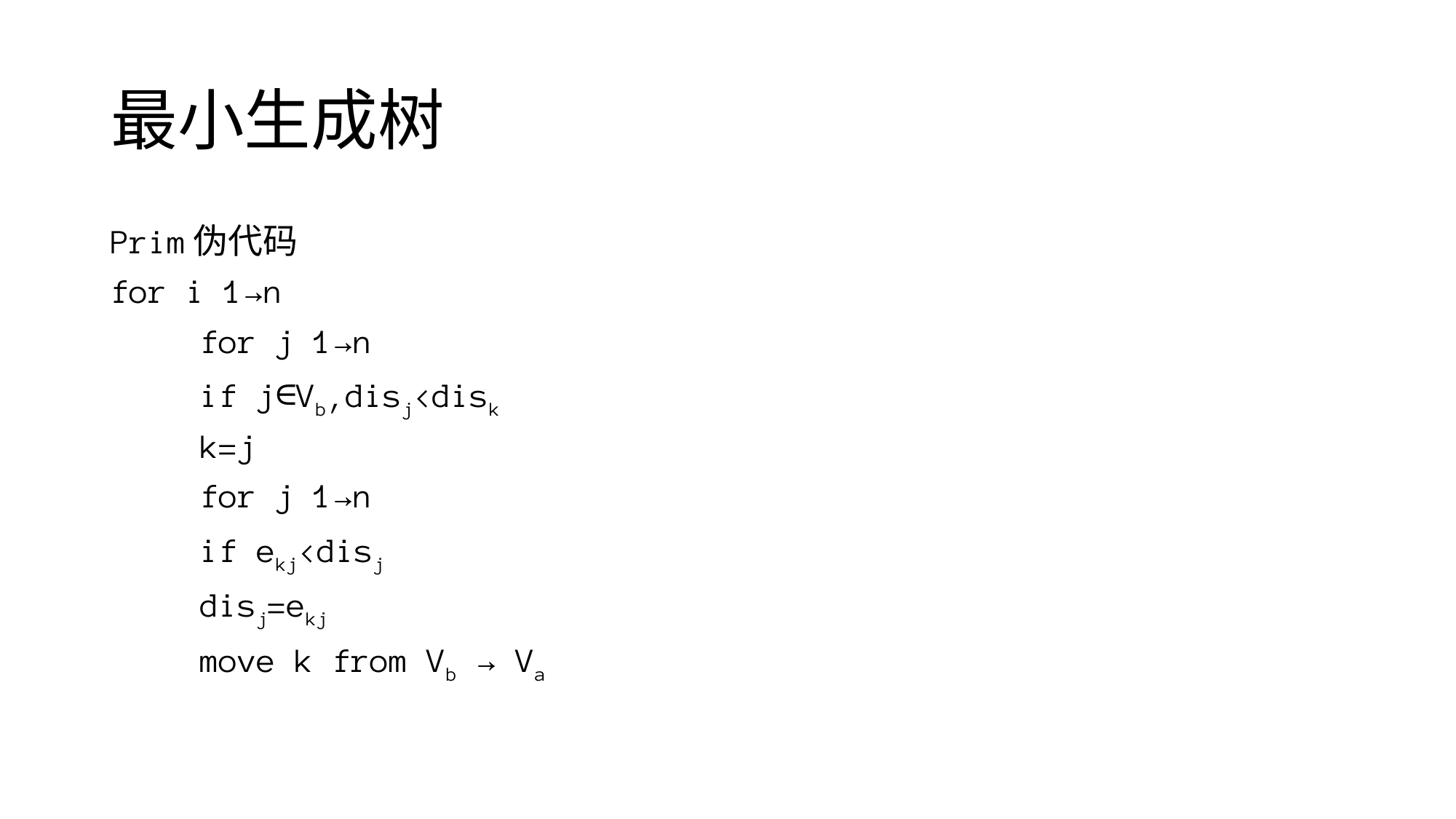

# 最小生成树
Prim伪代码
for i 1→n
	for j 1→n
		if j∈Vb,disj<disk
			k=j
	for j 1→n
		if ekj<disj
			disj=ekj
	move k from Vb → Va